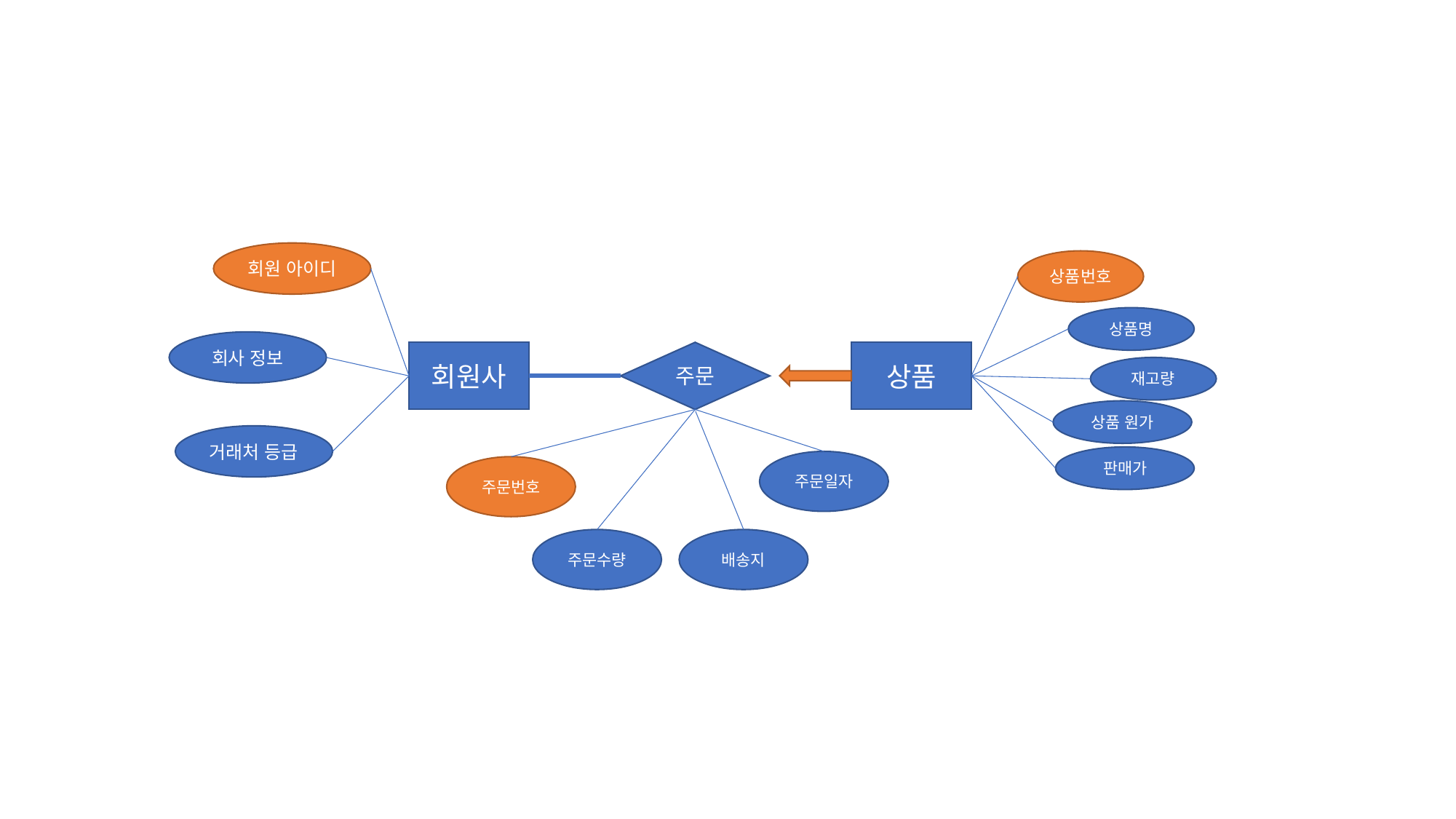

회원 아이디
상품번호
상품명
회사 정보
회원사
주문
상품
재고량

상품 원가
거래처 등급
판매가
주문일자
주문번호
주문수량
배송지